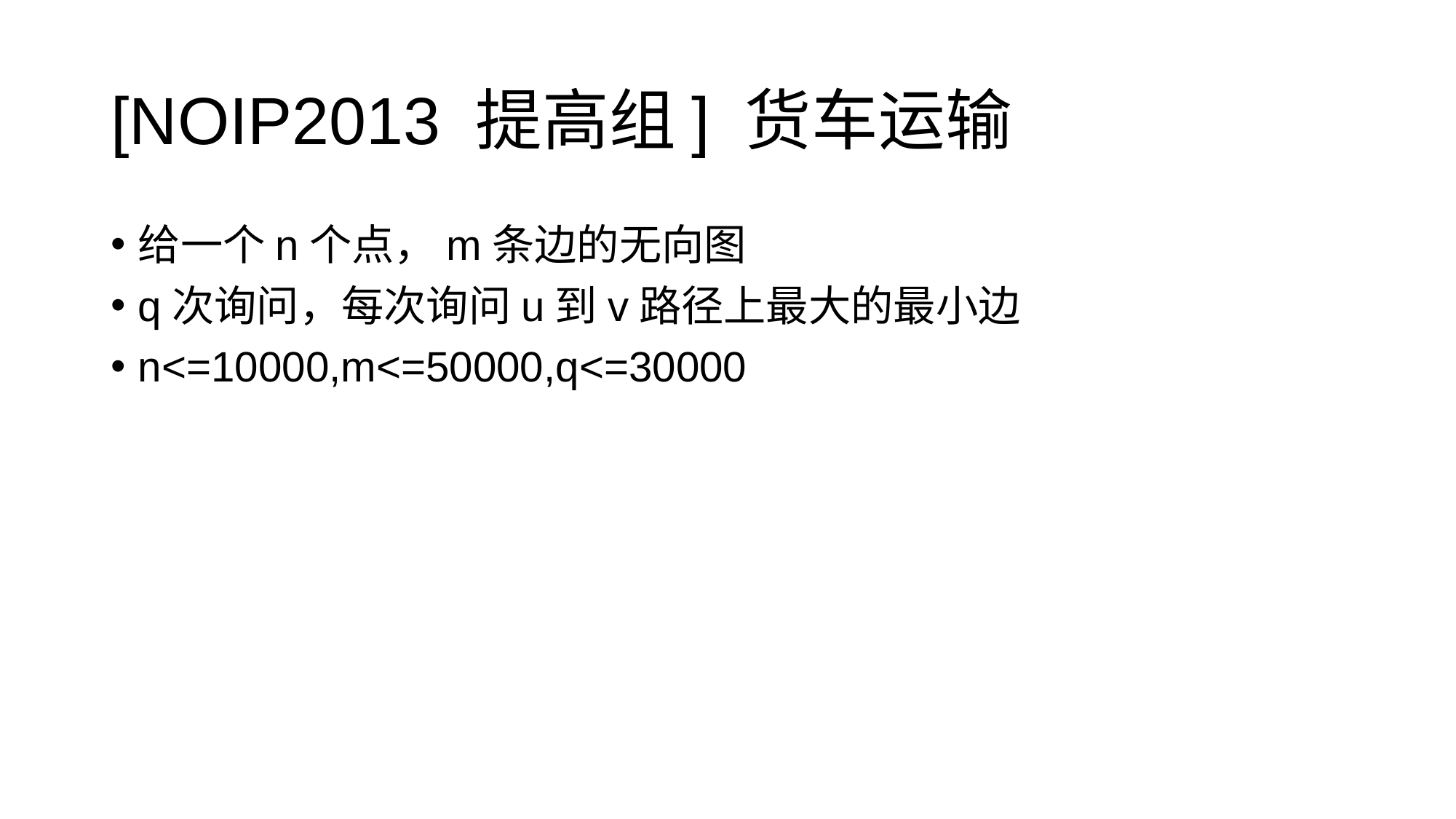

# [NOIP2013 提高组] 货车运输
给一个n个点，m条边的无向图
q次询问，每次询问u到v路径上最大的最小边
n<=10000,m<=50000,q<=30000